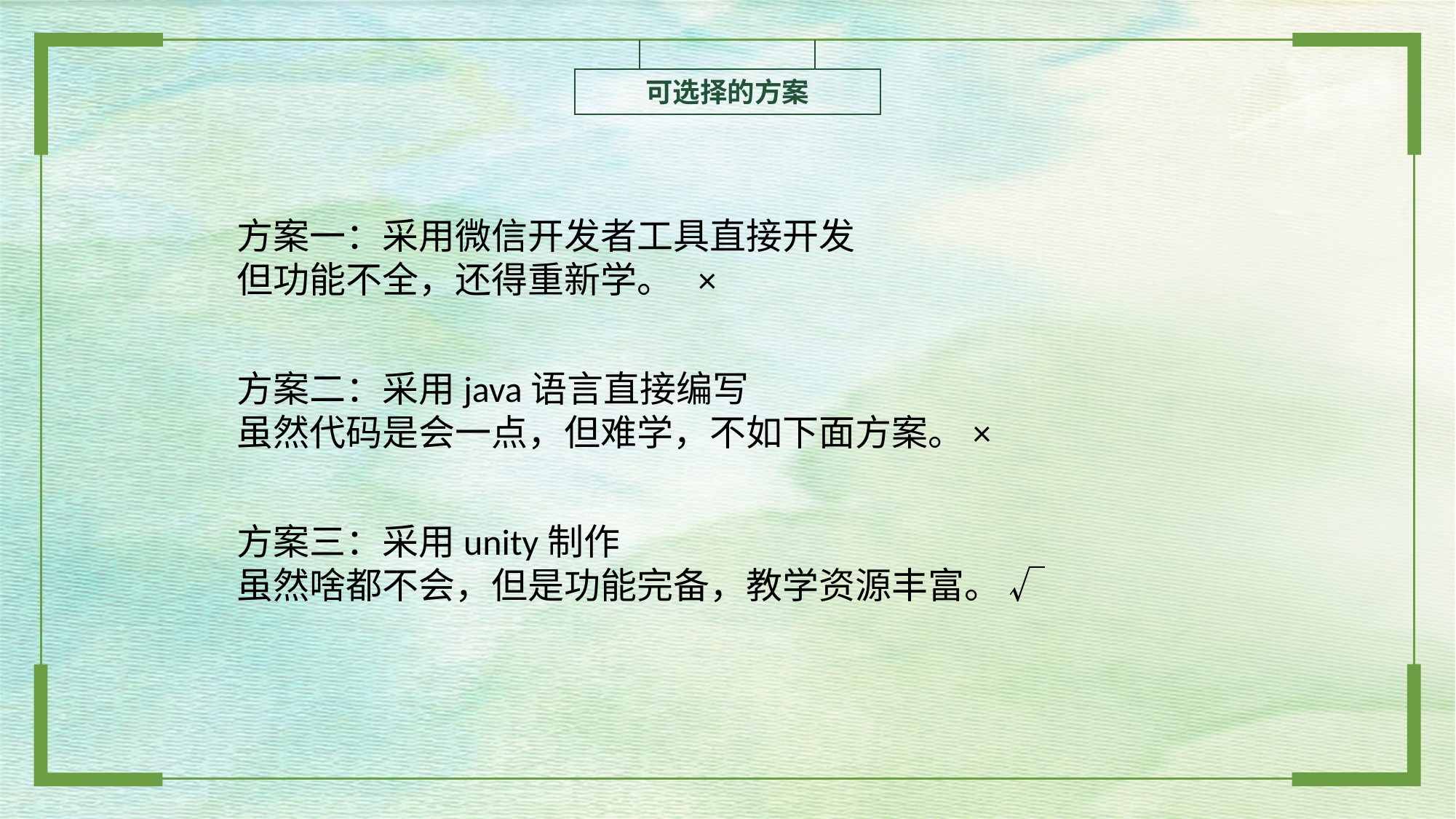

可选择的方案
方案一：采用微信开发者工具直接开发
但功能不全，还得重新学。  ×

方案二：采用java语言直接编写
虽然代码是会一点，但难学，不如下面方案。×

方案三：采用unity制作
虽然啥都不会，但是功能完备，教学资源丰富。 √